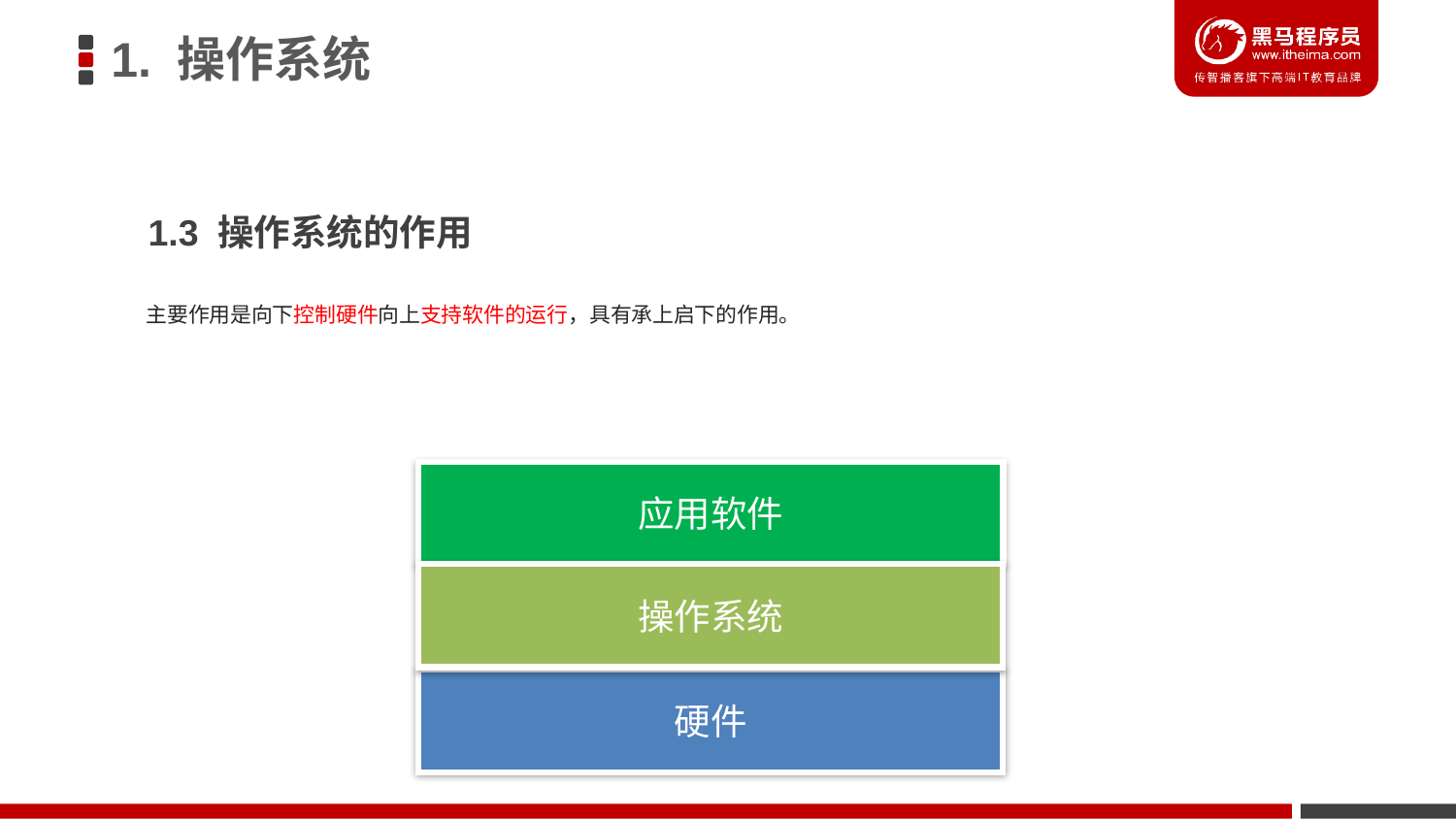

1. 操作系统
1.3 操作系统的作用
主要作用是向下控制硬件向上支持软件的运行，具有承上启下的作用。
应用软件
操作系统
硬件